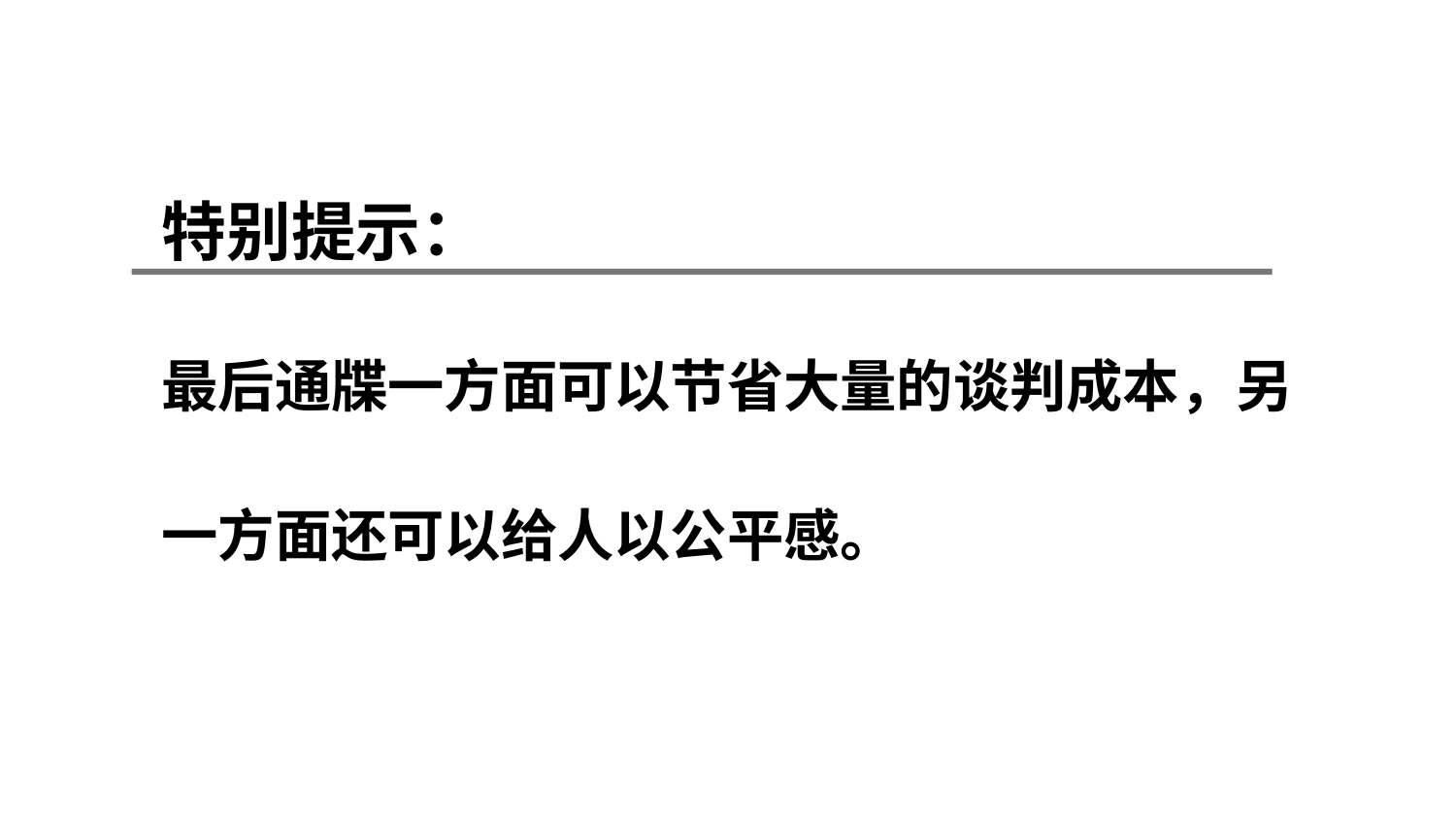

特别提示：
最后通牒一方面可以节省大量的谈判成本，另一方面还可以给人以公平感。